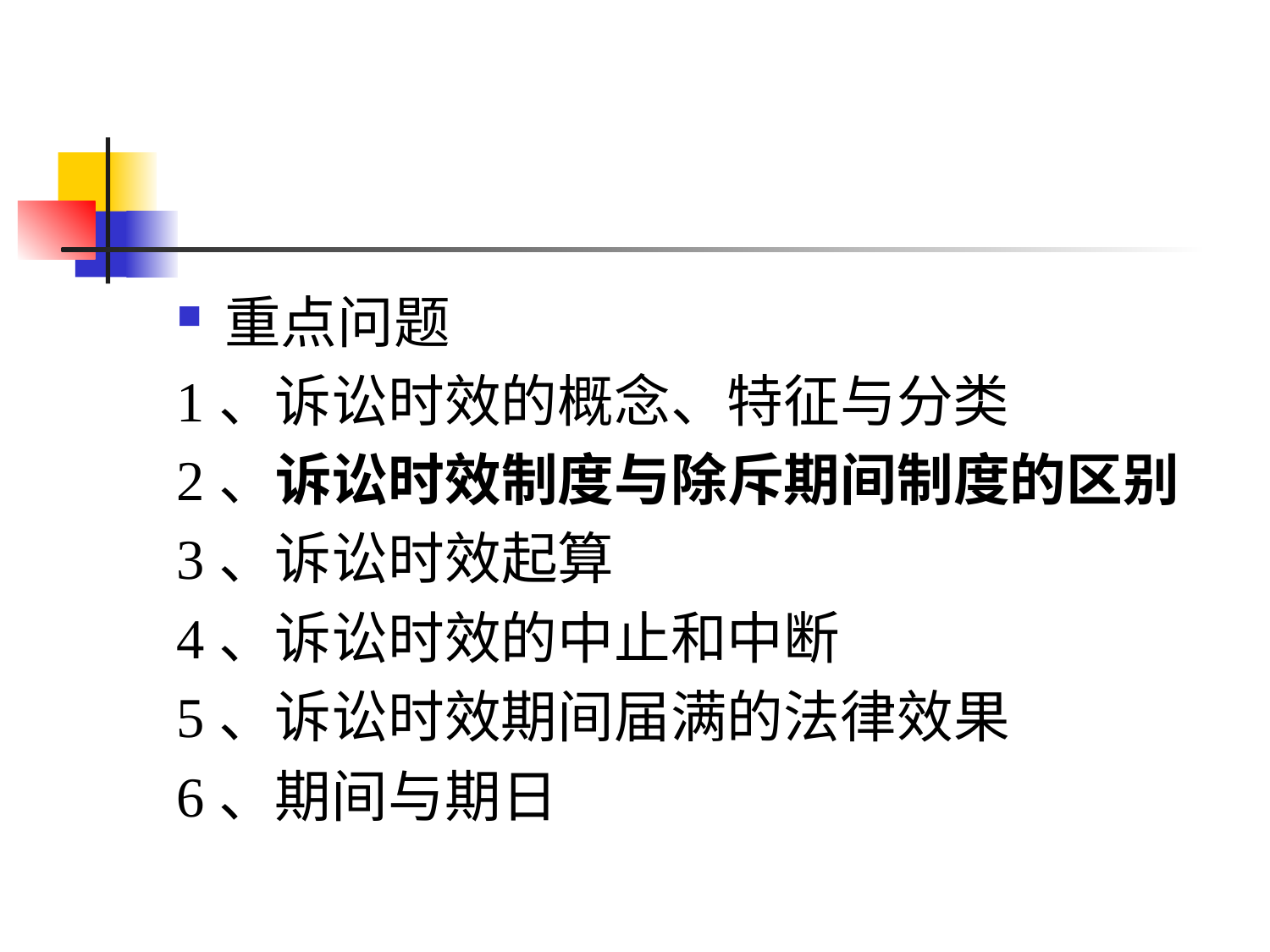

#
重点问题
1、诉讼时效的概念、特征与分类
2、诉讼时效制度与除斥期间制度的区别
3、诉讼时效起算
4、诉讼时效的中止和中断
5、诉讼时效期间届满的法律效果
6、期间与期日